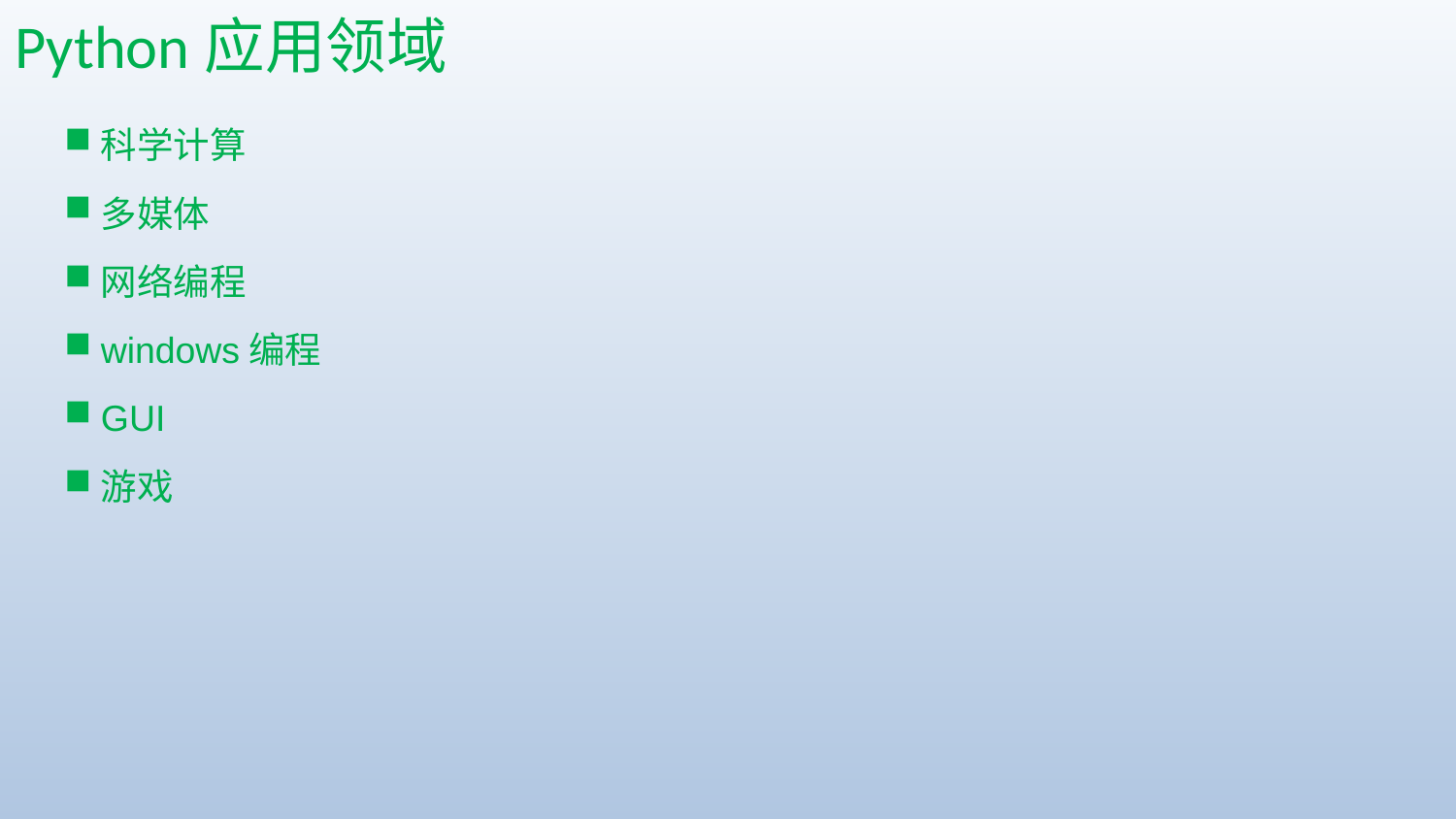

# Python应用领域
科学计算
多媒体
网络编程
windows编程
GUI
游戏